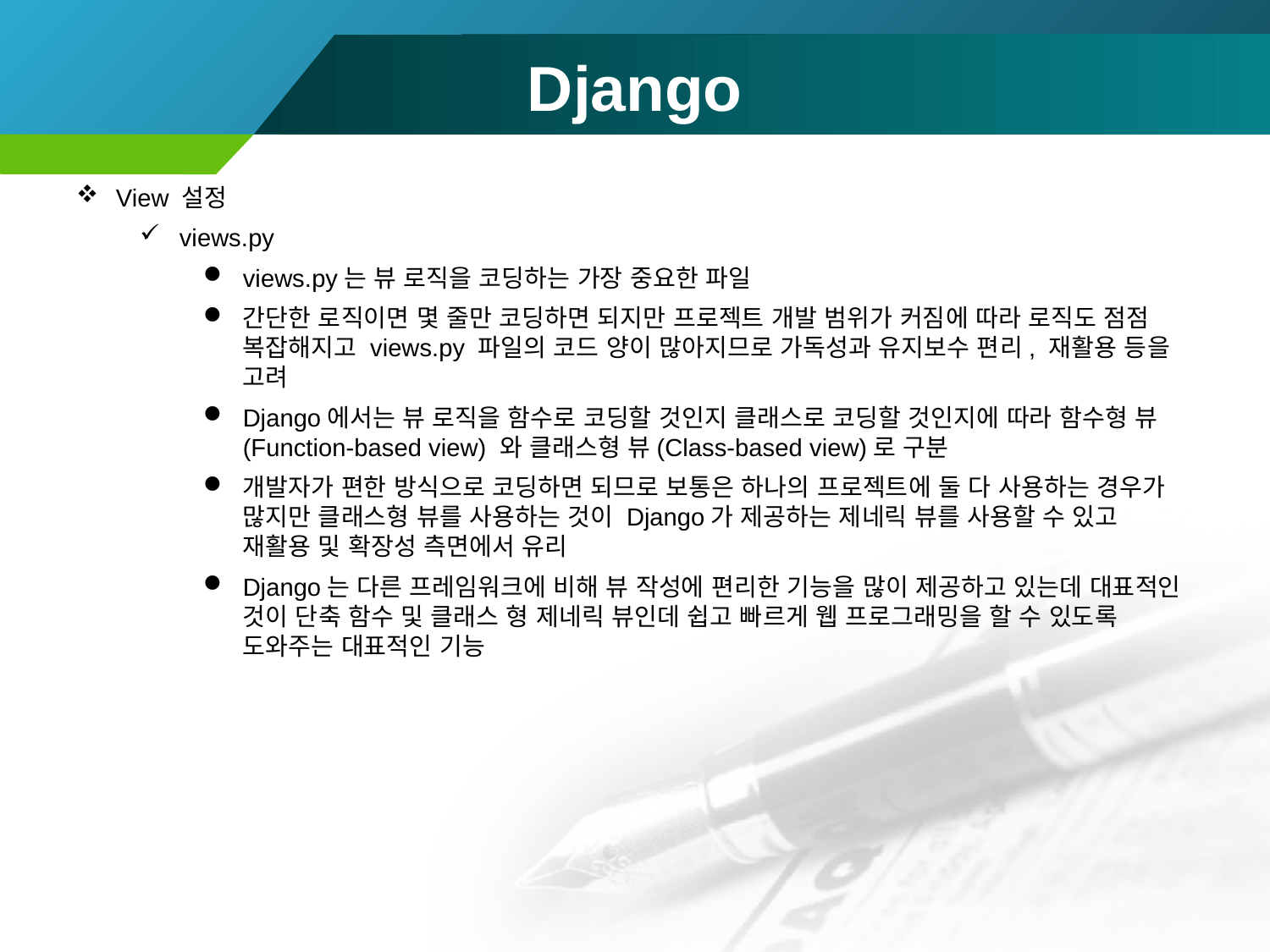

# Django
View 설정
views.py
views.py는 뷰 로직을 코딩하는 가장 중요한 파일
간단한 로직이면 몇 줄만 코딩하면 되지만 프로젝트 개발 범위가 커짐에 따라 로직도 점점 복잡해지고 views.py 파일의 코드 양이 많아지므로 가독성과 유지보수 편리, 재활용 등을 고려
Django에서는 뷰 로직을 함수로 코딩할 것인지 클래스로 코딩할 것인지에 따라 함수형 뷰(Function-based view) 와 클래스형 뷰(Class-based view)로 구분
개발자가 편한 방식으로 코딩하면 되므로 보통은 하나의 프로젝트에 둘 다 사용하는 경우가 많지만 클래스형 뷰를 사용하는 것이 Django가 제공하는 제네릭 뷰를 사용할 수 있고 재활용 및 확장성 측면에서 유리
Django는 다른 프레임워크에 비해 뷰 작성에 편리한 기능을 많이 제공하고 있는데 대표적인 것이 단축 함수 및 클래스 형 제네릭 뷰인데 쉽고 빠르게 웹 프로그래밍을 할 수 있도록 도와주는 대표적인 기능